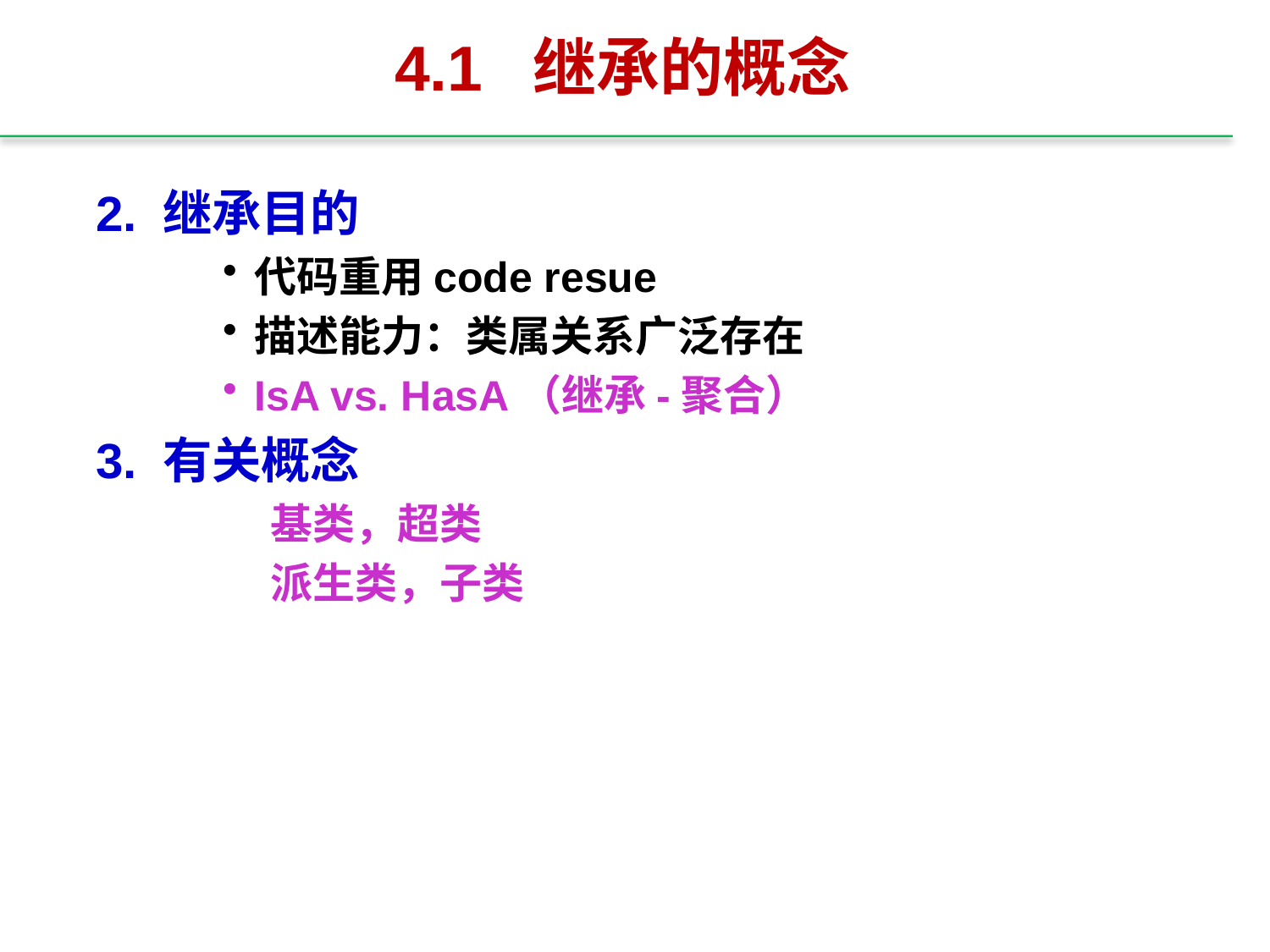

# 4.1  继承的概念
2. 继承目的
代码重用code resue
描述能力：类属关系广泛存在
IsA vs. HasA（继承-聚合）
3. 有关概念
		基类，超类
       	派生类，子类